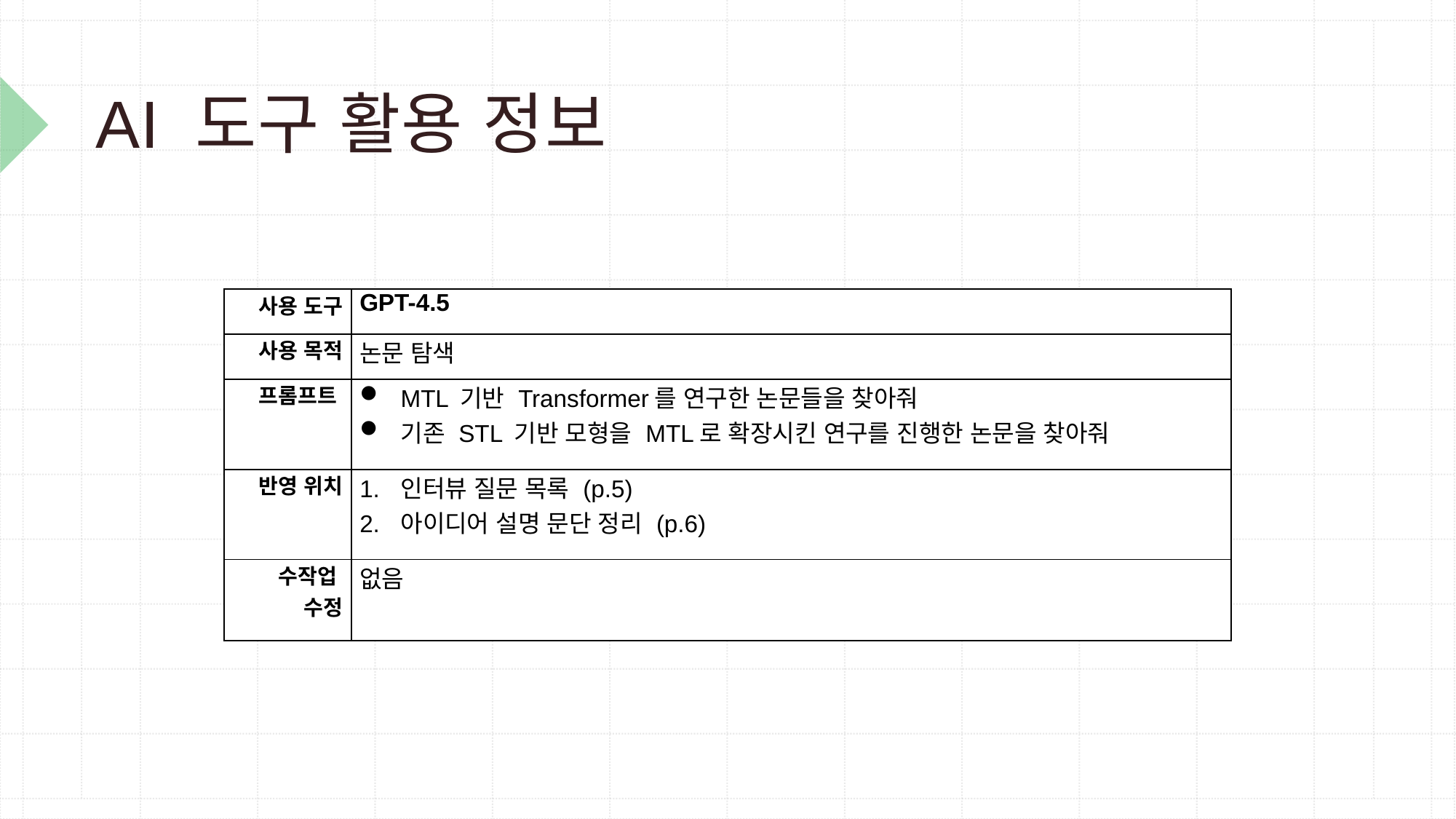

# AI 도구 활용 정보
| 사용 도구 | GPT-4.5 |
| --- | --- |
| 사용 목적 | 논문 탐색 |
| 프롬프트 | MTL 기반 Transformer를 연구한 논문들을 찾아줘 기존 STL 기반 모형을 MTL로 확장시킨 연구를 진행한 논문을 찾아줘 |
| 반영 위치 | 인터뷰 질문 목록 (p.5) 아이디어 설명 문단 정리 (p.6) |
| 수작업 수정 | 없음 |